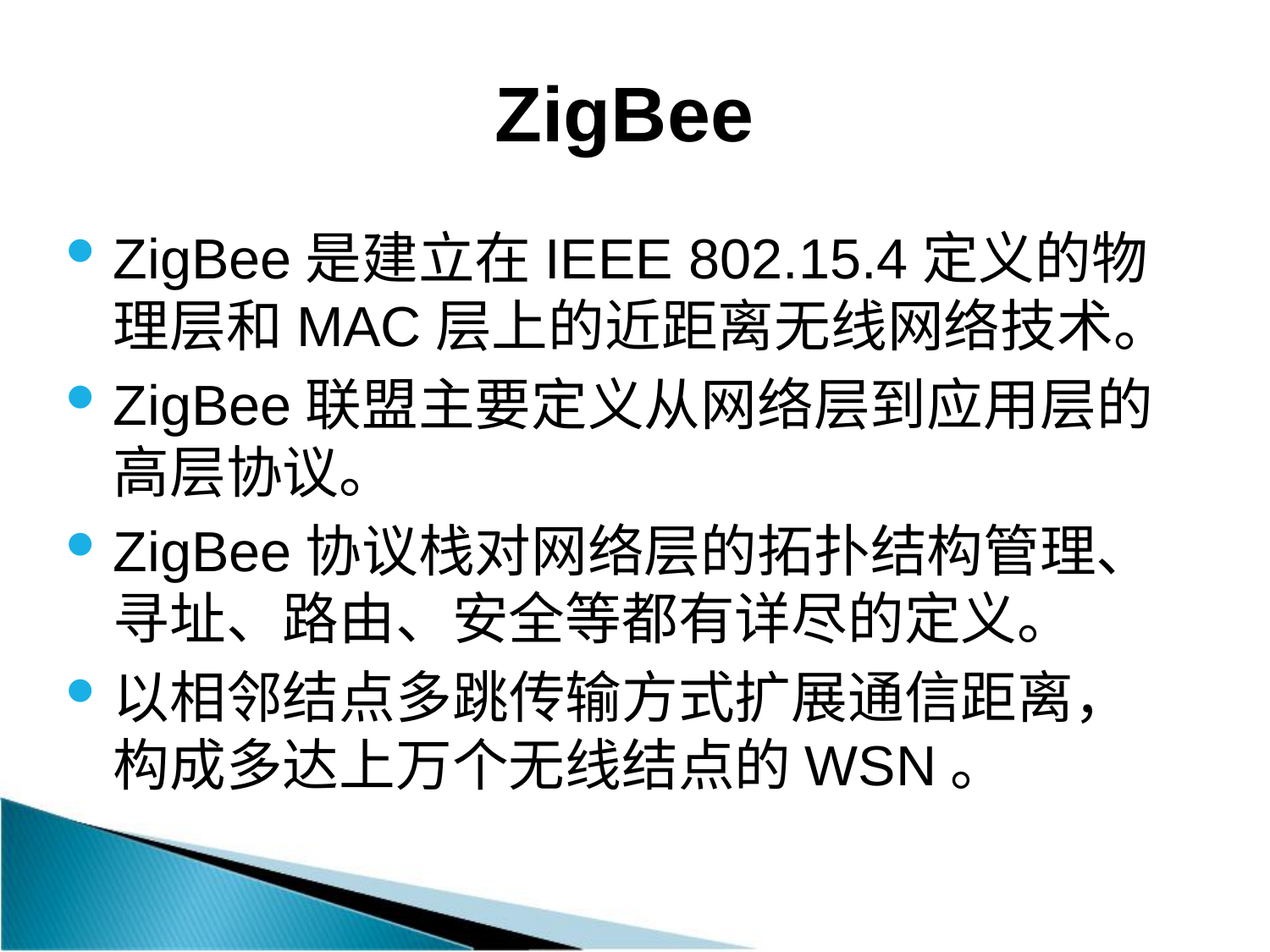

# ZigBee
ZigBee是建立在IEEE 802.15.4定义的物理层和MAC层上的近距离无线网络技术。
ZigBee联盟主要定义从网络层到应用层的高层协议。
ZigBee协议栈对网络层的拓扑结构管理、寻址、路由、安全等都有详尽的定义。
以相邻结点多跳传输方式扩展通信距离，构成多达上万个无线结点的WSN。